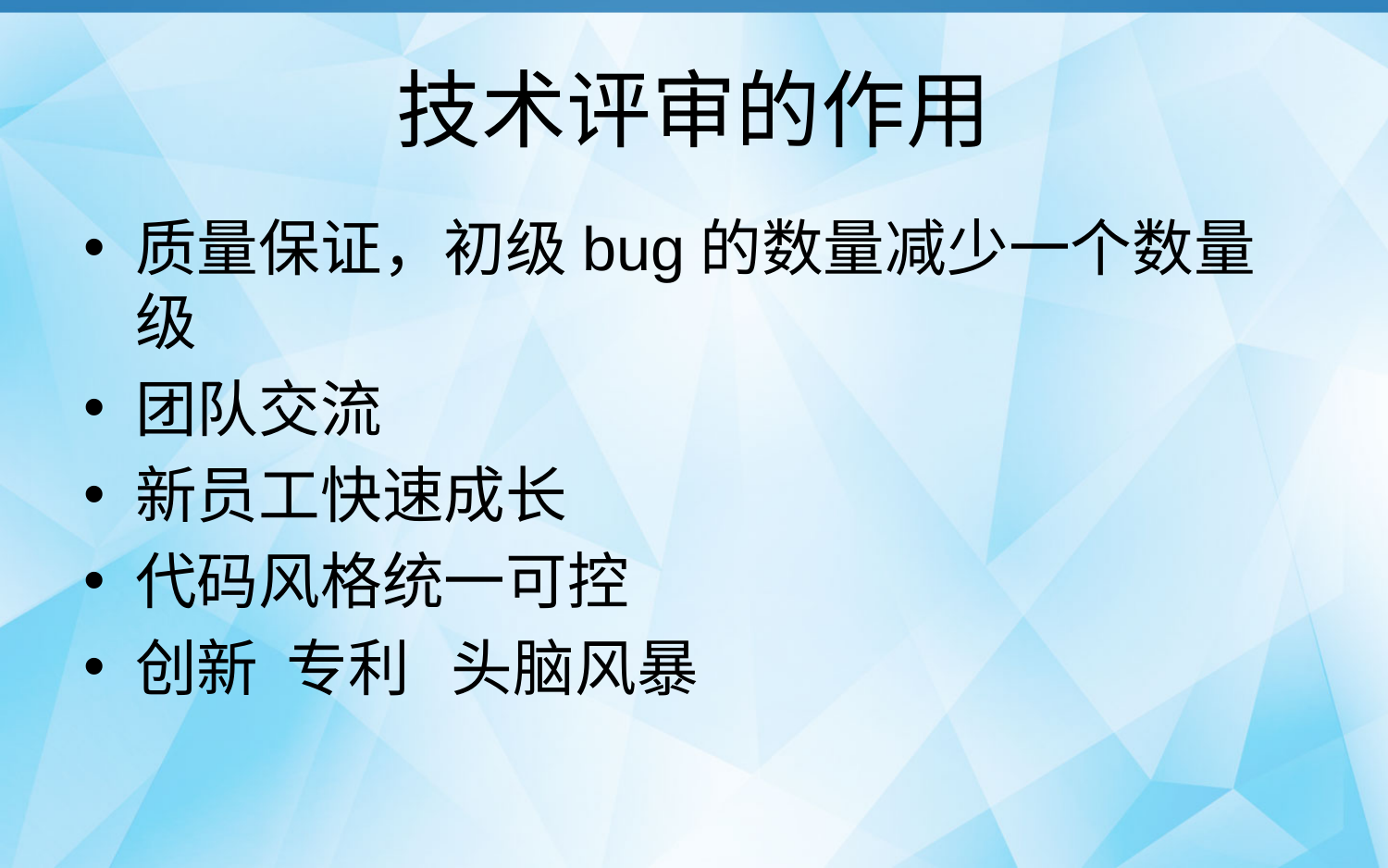

# 技术评审的作用
质量保证，初级bug的数量减少一个数量级
团队交流
新员工快速成长
代码风格统一可控
创新  专利   头脑风暴